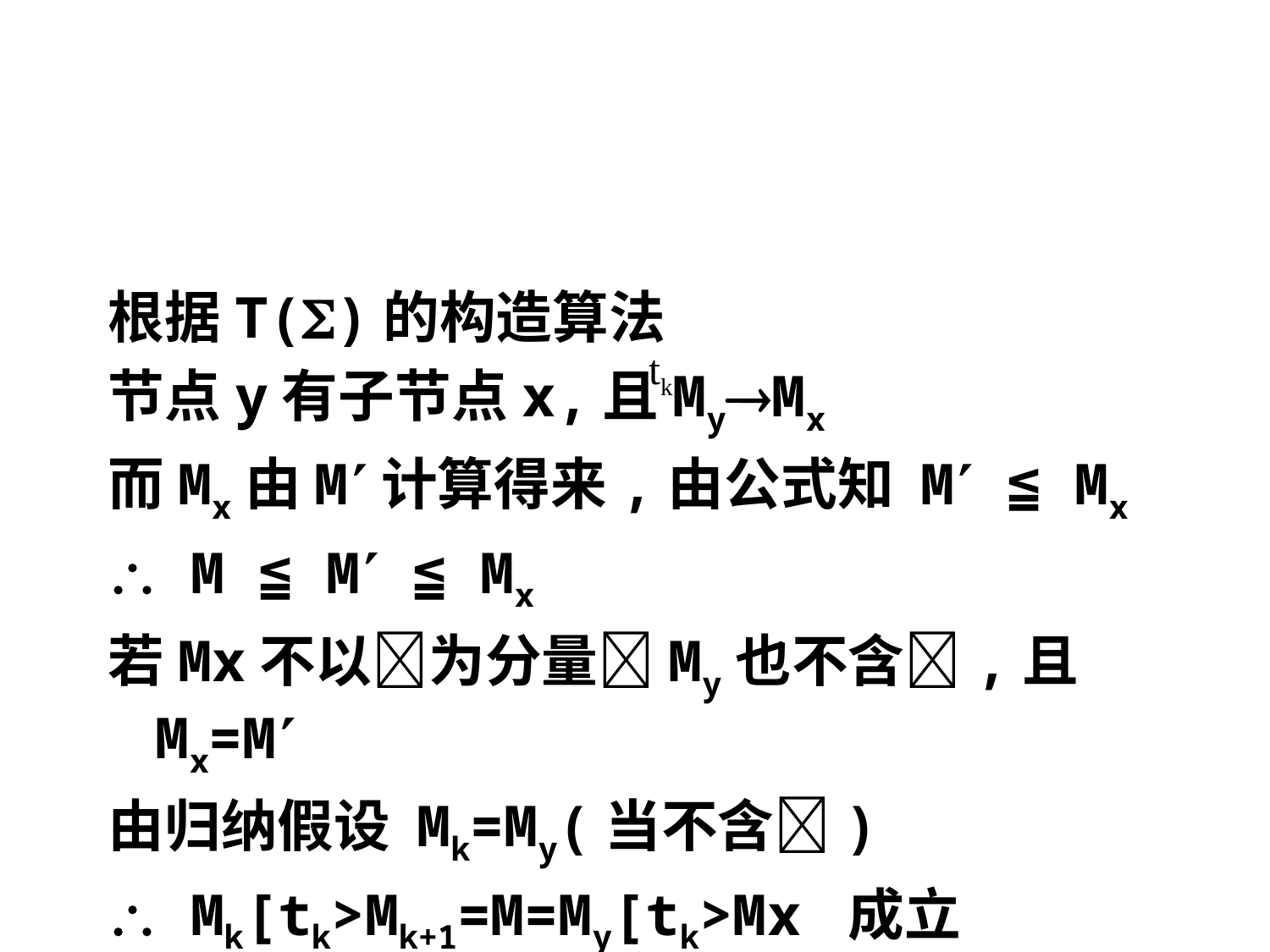

#
根据T(Σ)的构造算法
节点y有子节点x,且My→Mx
而Mx由M′计算得来,由公式知 M′ ≦ Mx
∴ M ≦ M′ ≦ Mx
若Mx不以ω为分量⇒My也不含ω,且Mx=M′
由归纳假设 Mk=My(当不含ω)
∴ Mk[tk>Mk+1=M=My[tk>Mx 成立

tk